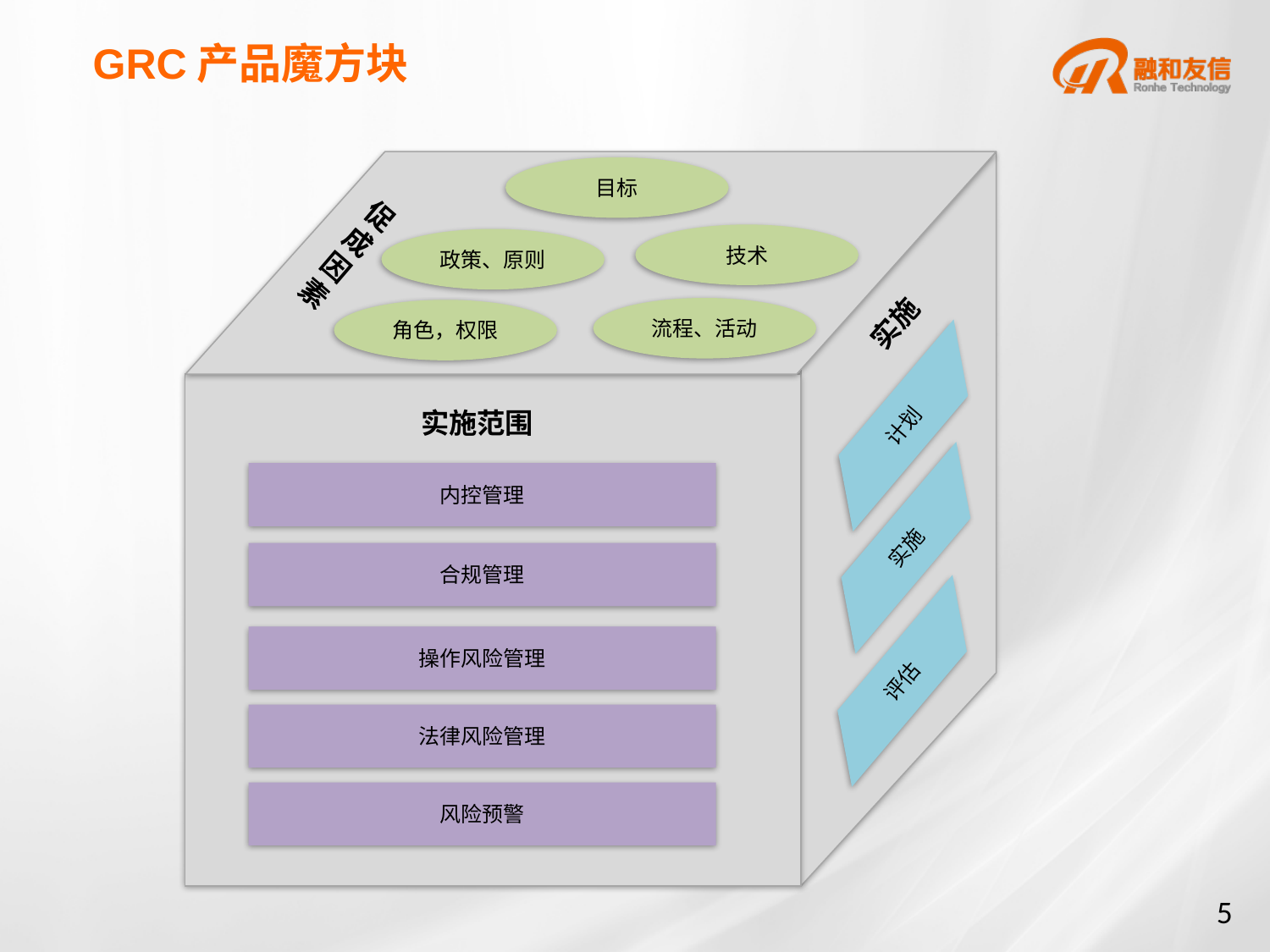

# GRC产品魔方块

目标
促成因素
技术
政策、原则
实施
流程、活动
角色，权限
计划
实施范围
内控管理
实施
合规管理
操作风险管理
评估
法律风险管理

风险预警
5